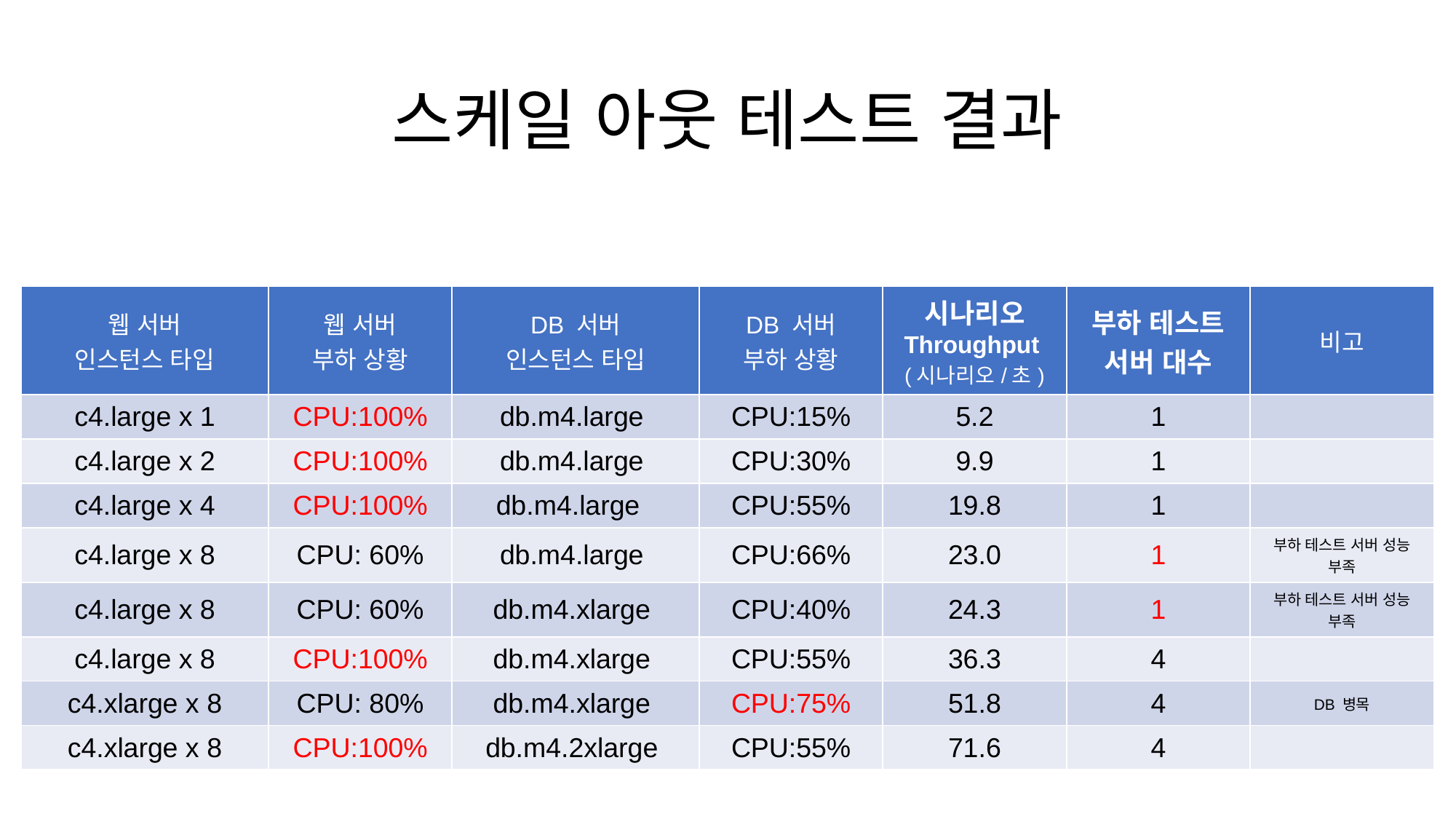

# 스케일 아웃 테스트 결과
| 웹 서버 인스턴스 타입 | 웹 서버 부하 상황 | DB 서버 인스턴스 타입 | DB 서버 부하 상황 | 시나리오 Throughput (시나리오/초) | 부하 테스트 서버 대수 | 비고 |
| --- | --- | --- | --- | --- | --- | --- |
| c4.large x 1 | CPU:100% | db.m4.large | CPU:15% | 5.2 | 1 |  |
| c4.large x 2 | CPU:100% | db.m4.large | CPU:30% | 9.9 | 1 |  |
| c4.large x 4 | CPU:100% | db.m4.large | CPU:55% | 19.8 | 1 |  |
| c4.large x 8 | CPU: 60% | db.m4.large | CPU:66% | 23.0 | 1 | 부하 테스트 서버 성능 부족 |
| c4.large x 8 | CPU: 60% | db.m4.xlarge | CPU:40% | 24.3 | 1 | 부하 테스트 서버 성능 부족 |
| c4.large x 8 | CPU:100% | db.m4.xlarge | CPU:55% | 36.3 | 4 |  |
| c4.xlarge x 8 | CPU: 80% | db.m4.xlarge | CPU:75% | 51.8 | 4 | DB 병목 |
| c4.xlarge x 8 | CPU:100% | db.m4.2xlarge | CPU:55% | 71.6 | 4 |  |